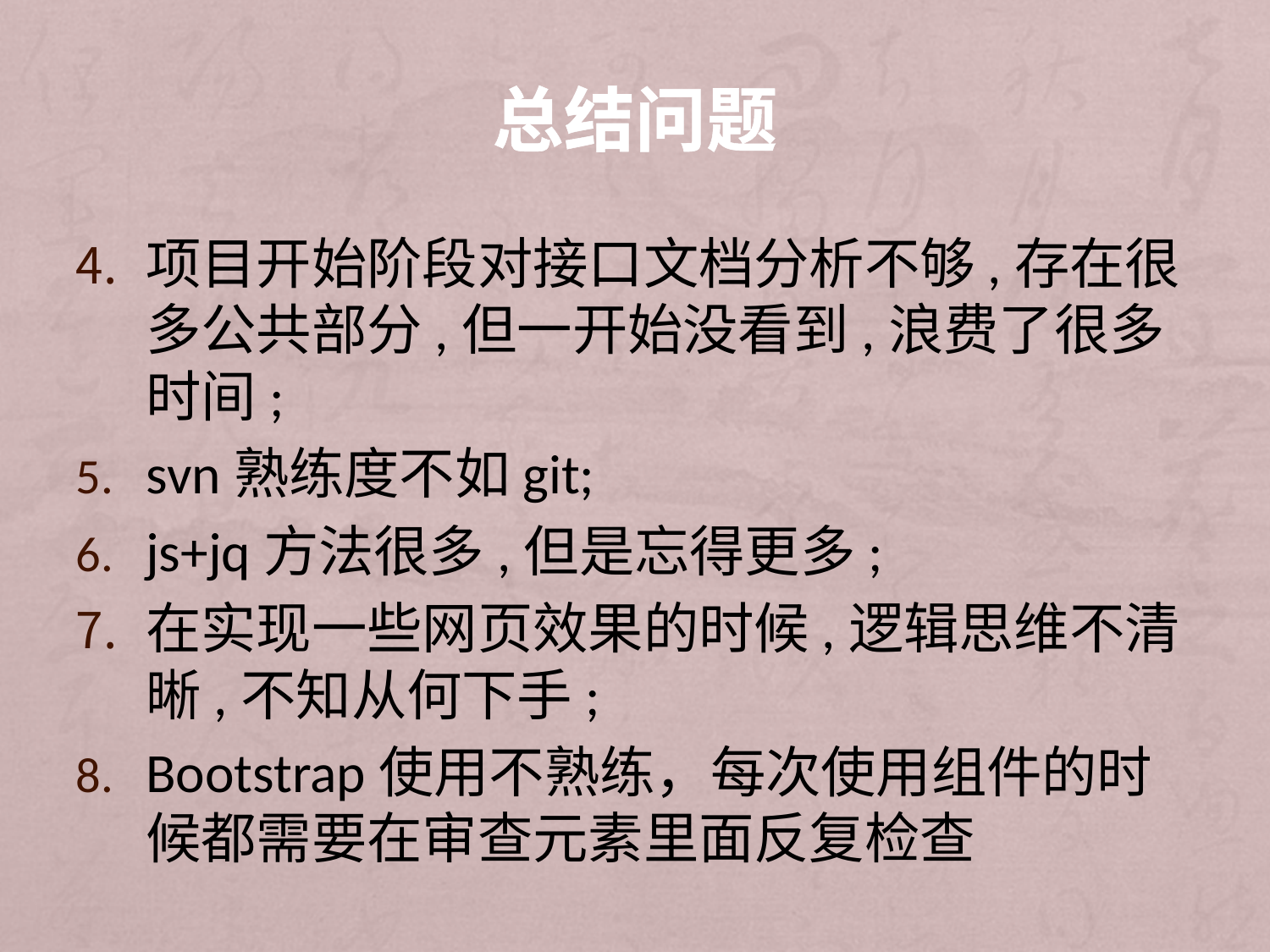

# 总结问题
项目开始阶段对接口文档分析不够,存在很多公共部分,但一开始没看到,浪费了很多时间;
svn熟练度不如git;
js+jq方法很多,但是忘得更多;
在实现一些网页效果的时候,逻辑思维不清晰,不知从何下手;
Bootstrap使用不熟练，每次使用组件的时候都需要在审查元素里面反复检查